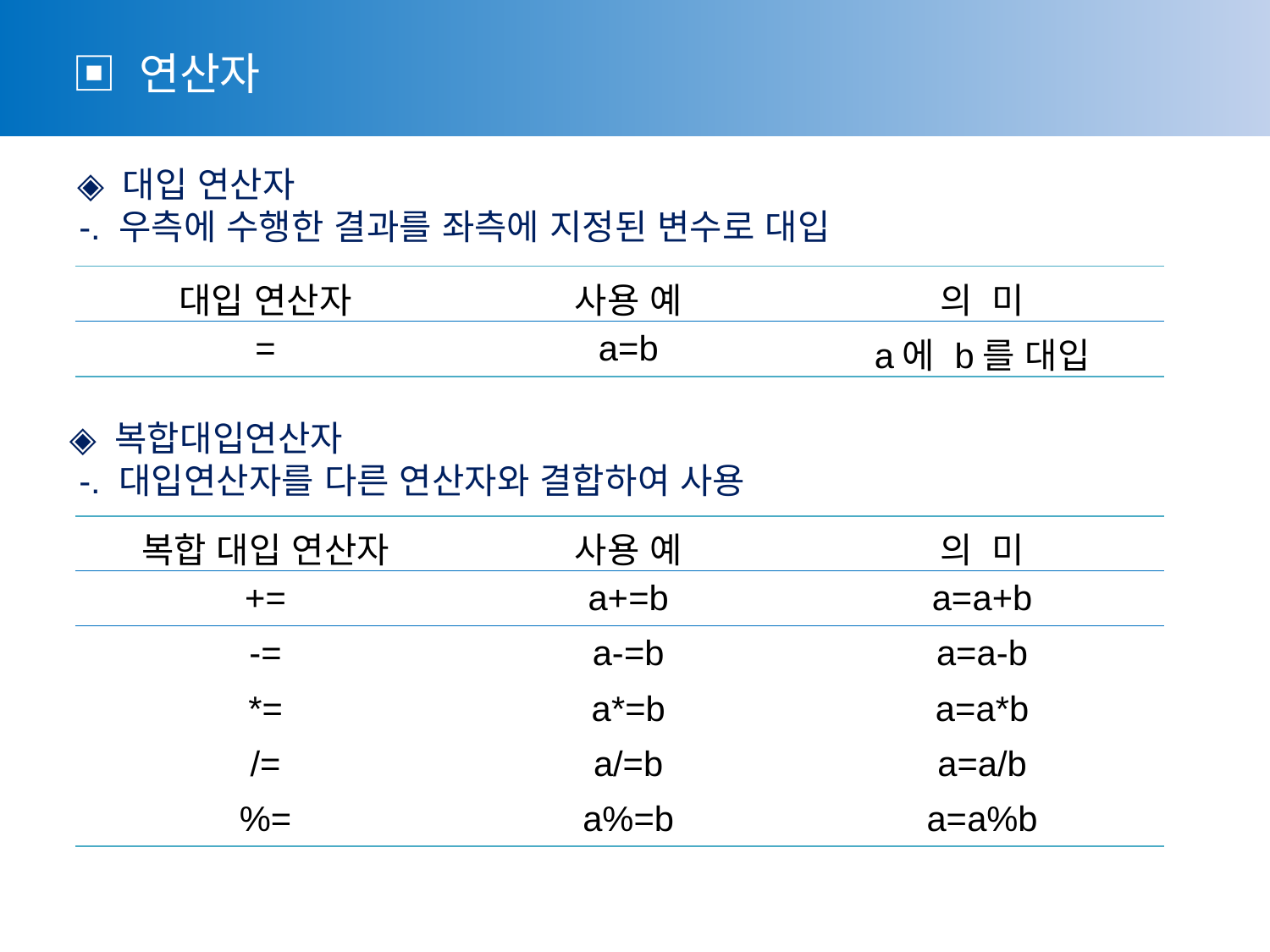

▣ 연산자
 ◈ 대입 연산자
 -. 우측에 수행한 결과를 좌측에 지정된 변수로 대입

◈ 복합대입연산자
 -. 대입연산자를 다른 연산자와 결합하여 사용

| 대입 연산자 | 사용 예 | 의 미 |
| --- | --- | --- |
| = | a=b | a에 b를 대입 |
| 복합 대입 연산자 | 사용 예 | 의 미 |
| --- | --- | --- |
| += | a+=b | a=a+b |
| -= | a-=b | a=a-b |
| \*= | a\*=b | a=a\*b |
| /= | a/=b | a=a/b |
| %= | a%=b | a=a%b |